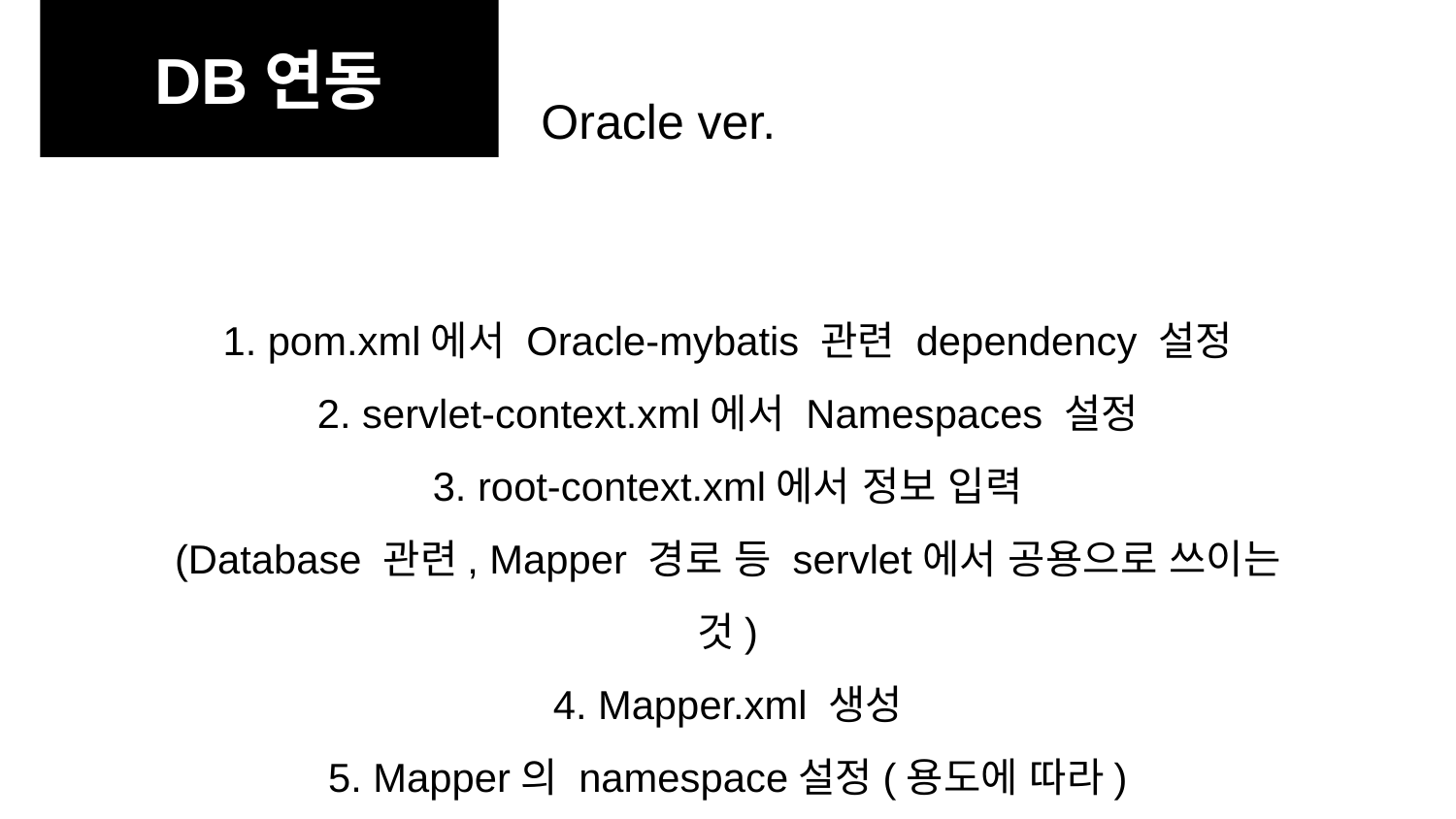

DB연동
Oracle ver.
1. pom.xml에서 Oracle-mybatis 관련 dependency 설정
2. servlet-context.xml에서 Namespaces 설정
3. root-context.xml에서 정보 입력
(Database 관련, Mapper 경로 등 servlet에서 공용으로 쓰이는 것)
4. Mapper.xml 생성
5. Mapper의 namespace설정(용도에 따라)